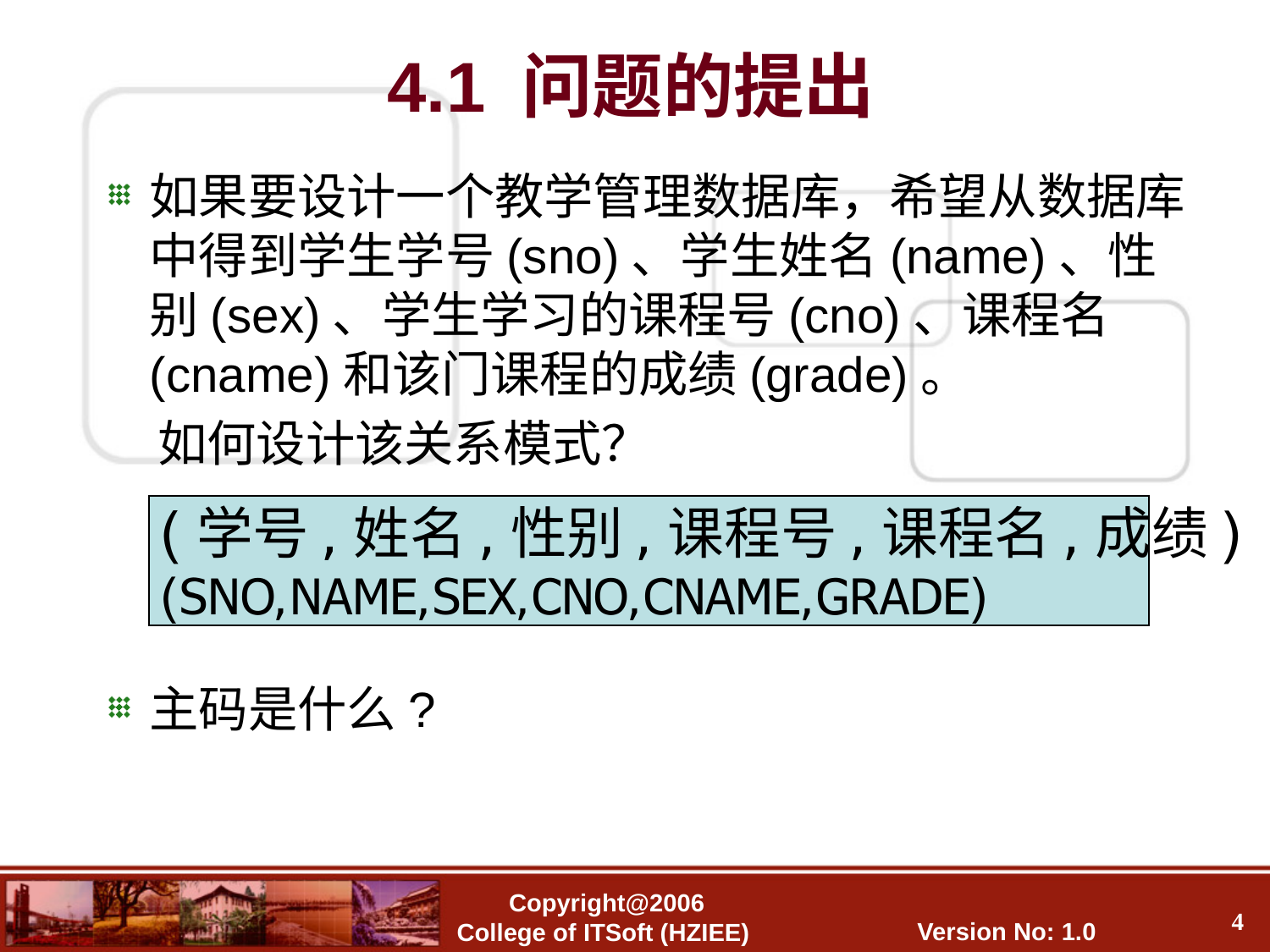

4.1 问题的提出
如果要设计一个教学管理数据库，希望从数据库中得到学生学号(sno)、学生姓名(name)、性别(sex)、学生学习的课程号(cno)、课程名(cname)和该门课程的成绩(grade)。
    如何设计该关系模式？

主码是什么?
(学号,姓名,性别,课程号,课程名,成绩)
(SNO,NAME,SEX,CNO,CNAME,GRADE)